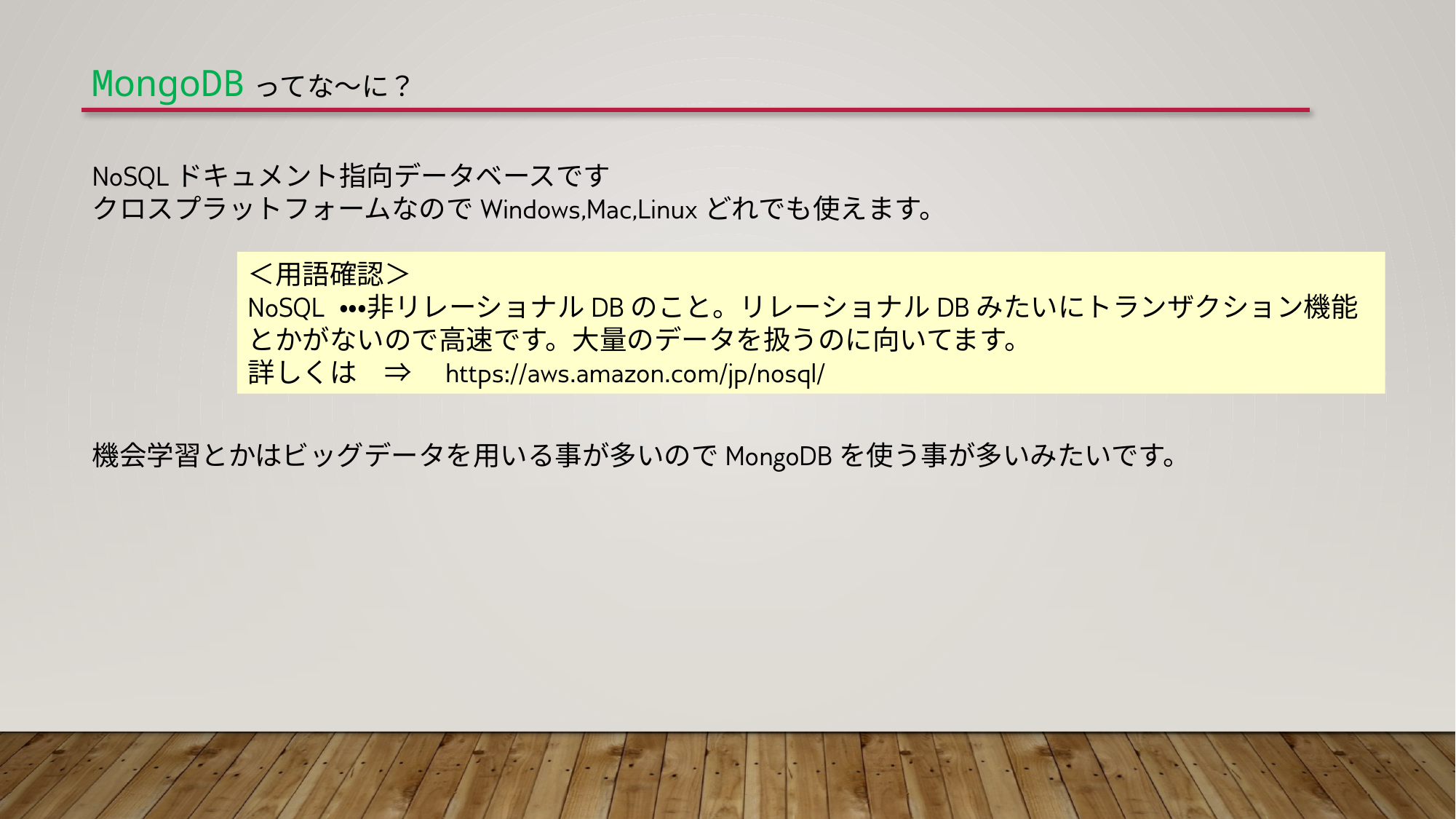

MongoDBってな～に？
NoSQLドキュメント指向データベースです
クロスプラットフォームなのでWindows,Mac,Linuxどれでも使えます。
＜用語確認＞
NoSQL ・・・非リレーショナルDBのこと。リレーショナルDBみたいにトランザクション機能とかがないので高速です。大量のデータを扱うのに向いてます。
詳しくは　⇒　https://aws.amazon.com/jp/nosql/
機会学習とかはビッグデータを用いる事が多いのでMongoDBを使う事が多いみたいです。